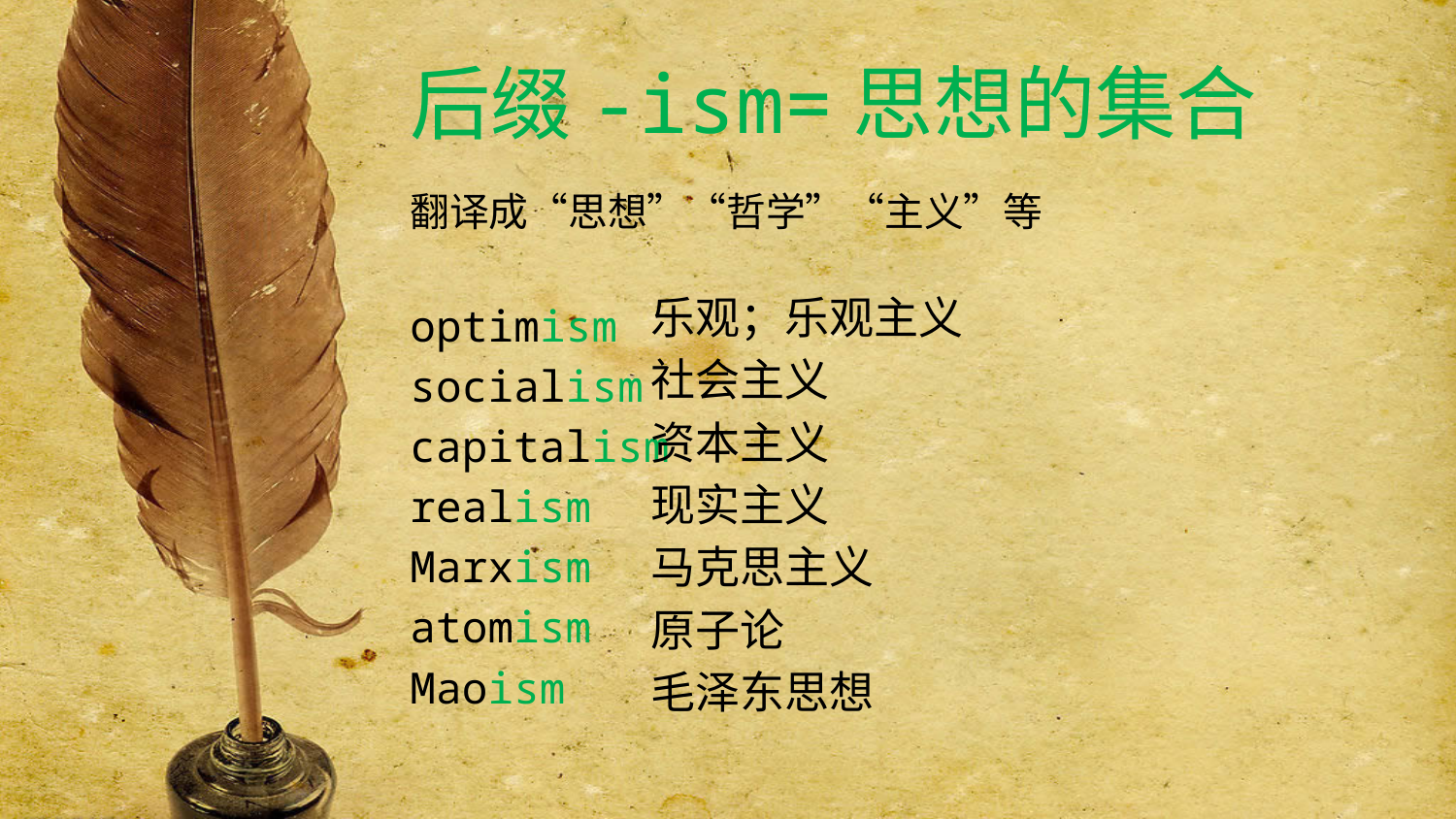

# 后缀-ism=思想的集合
翻译成“思想”“哲学”“主义”等

optimism
socialism
capitalism
realism
Marxism
atomism
Maoism

乐观；乐观主义
社会主义
资本主义
现实主义
马克思主义
原子论
毛泽东思想